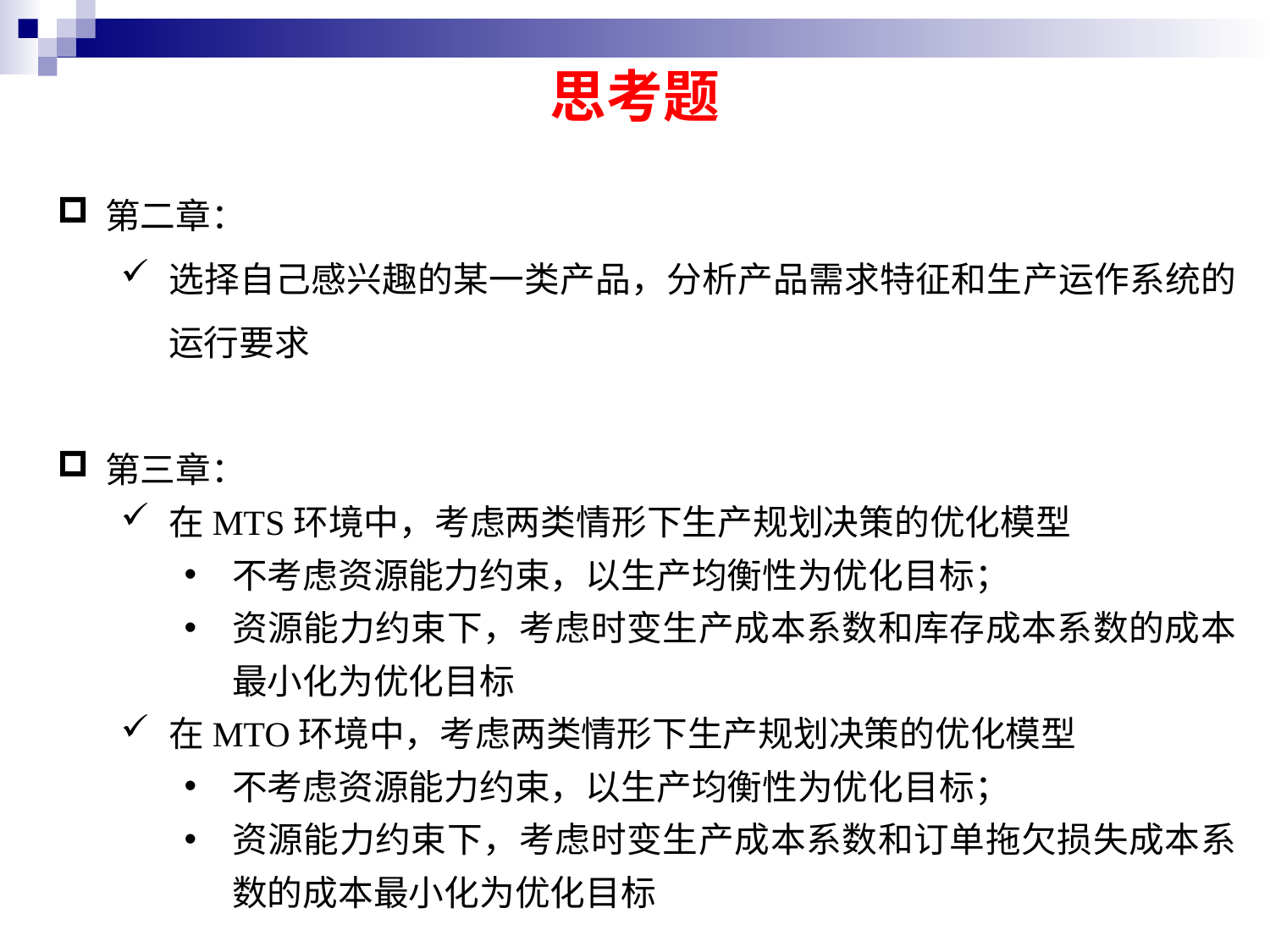

# 思考题
第二章：
选择自己感兴趣的某一类产品，分析产品需求特征和生产运作系统的运行要求

第三章：
在MTS环境中，考虑两类情形下生产规划决策的优化模型
不考虑资源能力约束，以生产均衡性为优化目标；
资源能力约束下，考虑时变生产成本系数和库存成本系数的成本最小化为优化目标
在MTO环境中，考虑两类情形下生产规划决策的优化模型
不考虑资源能力约束，以生产均衡性为优化目标；
资源能力约束下，考虑时变生产成本系数和订单拖欠损失成本系数的成本最小化为优化目标